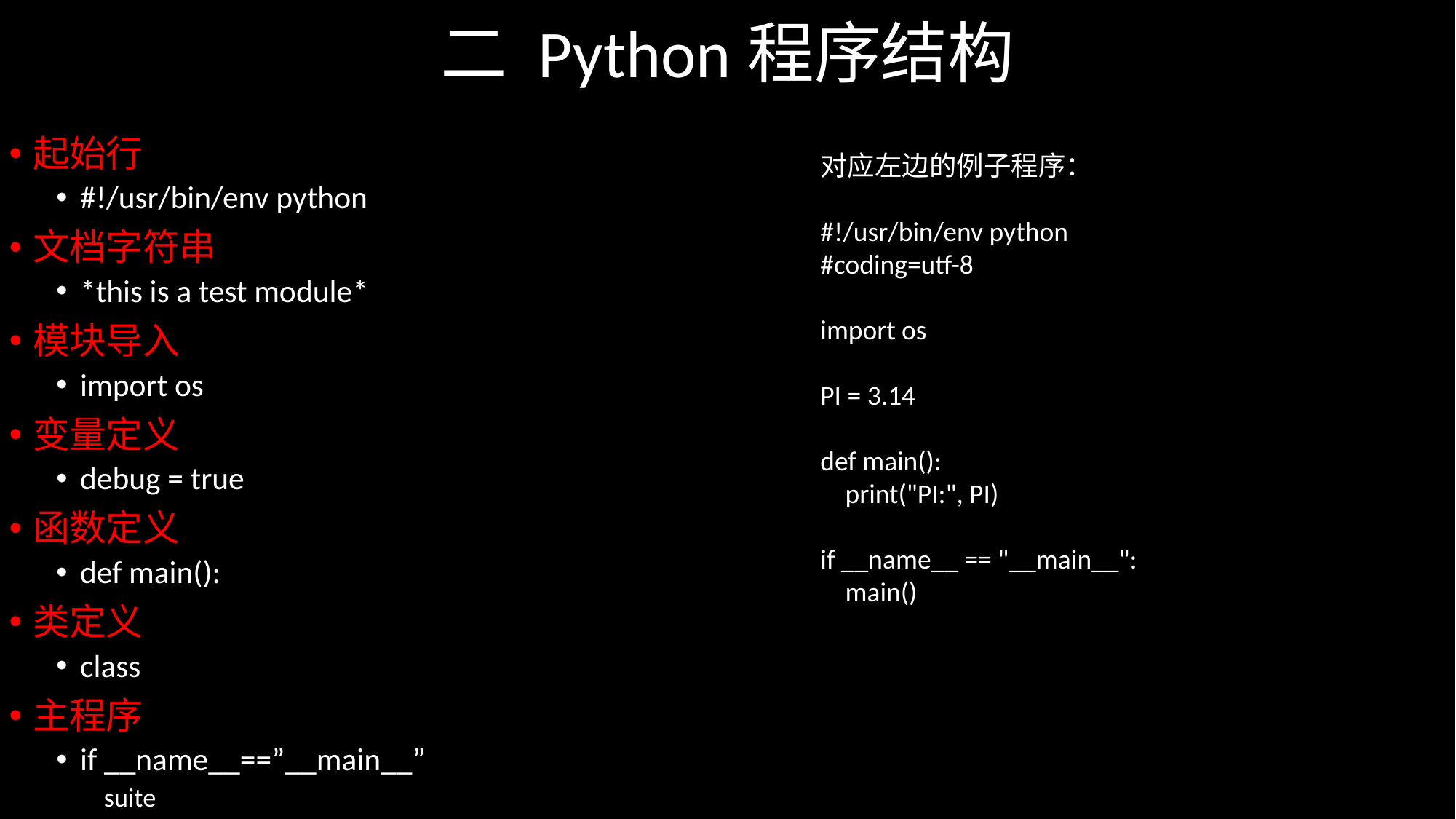

# 二 Python程序结构
起始行
#!/usr/bin/env python
文档字符串
*this is a test module*
模块导入
import os
变量定义
debug = true
函数定义
def main():
类定义
class
主程序
if __name__==”__main__”
	suite
对应左边的例子程序：

#!/usr/bin/env python
#coding=utf-8

import os

PI = 3.14

def main():
    print("PI:", PI)

if __name__ == "__main__":
    main()